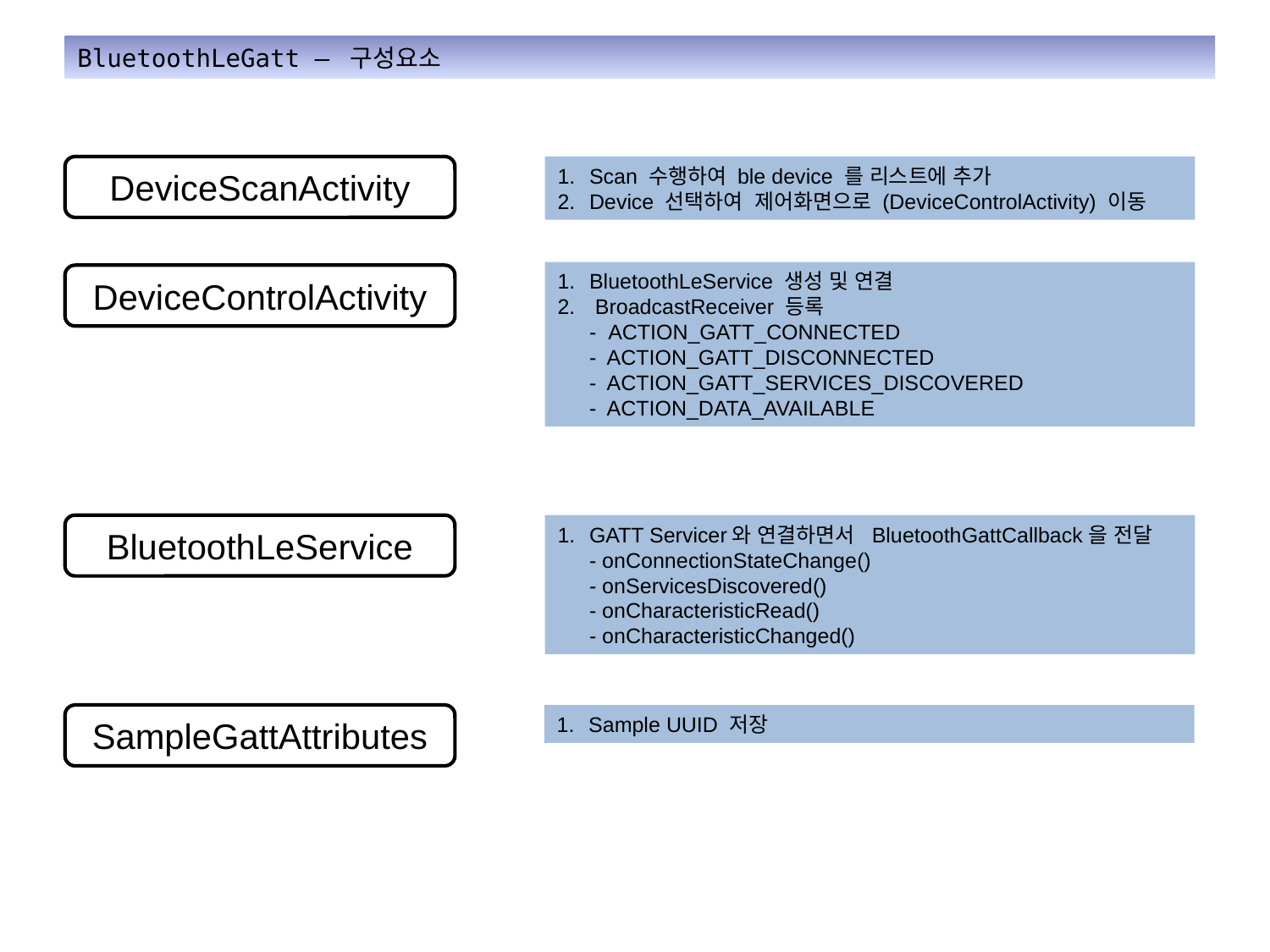

BluetoothLeGatt – 구성요소
DeviceScanActivity
Scan 수행하여 ble device 를 리스트에 추가
Device 선택하여  제어화면으로 (DeviceControlActivity) 이동
BluetoothLeService 생성 및 연결
 BroadcastReceiver 등록
-  ACTION_GATT_CONNECTED
-  ACTION_GATT_DISCONNECTED
-  ACTION_GATT_SERVICES_DISCOVERED
-  ACTION_DATA_AVAILABLE
DeviceControlActivity
BluetoothLeService
GATT Servicer와 연결하면서  BluetoothGattCallback을 전달
- onConnectionStateChange()
- onServicesDiscovered()
- onCharacteristicRead()
- onCharacteristicChanged()
SampleGattAttributes
Sample UUID 저장